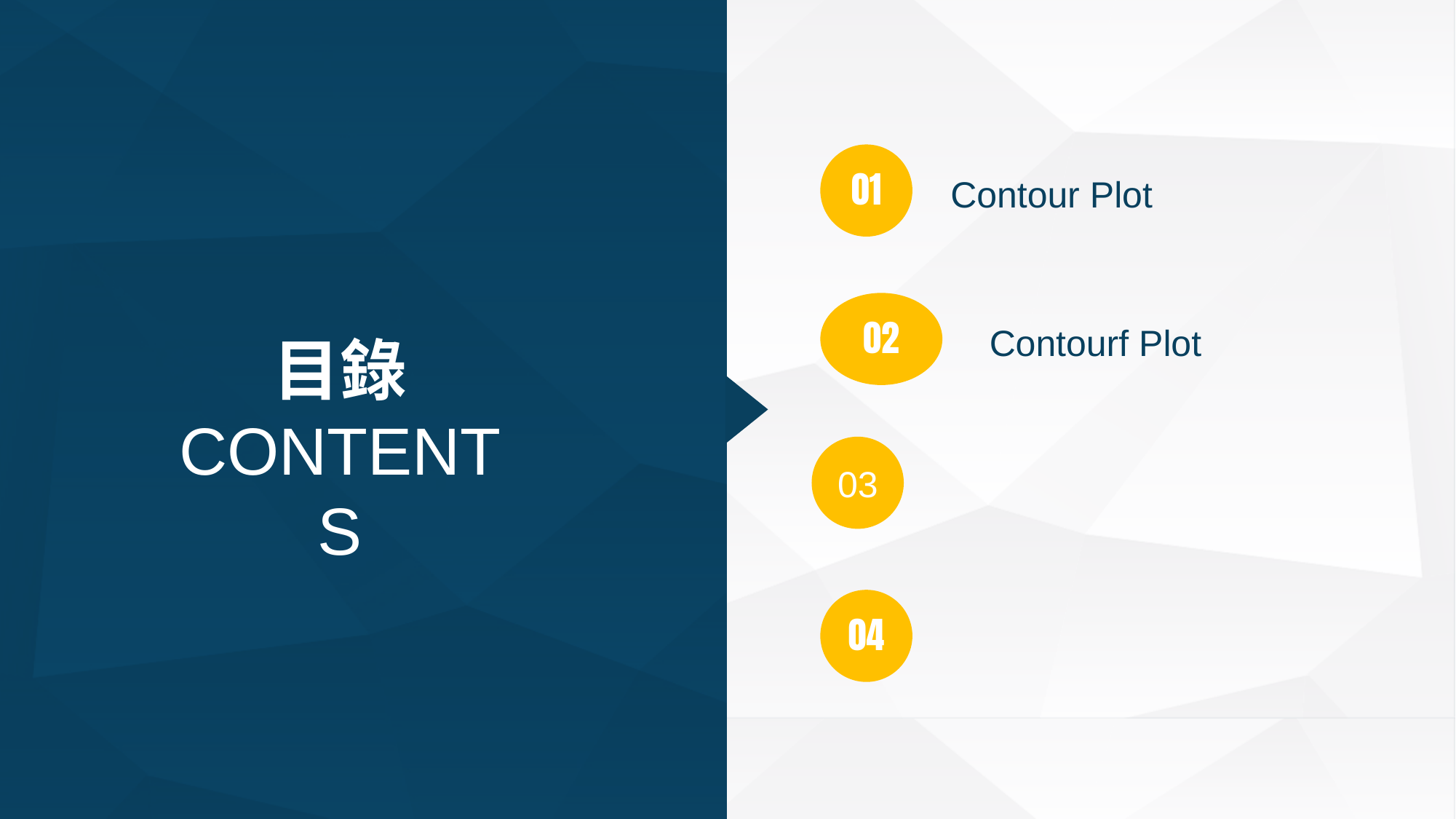

01
Contour Plot
02
Contourf Plot
目錄
CONTENTS

03

04